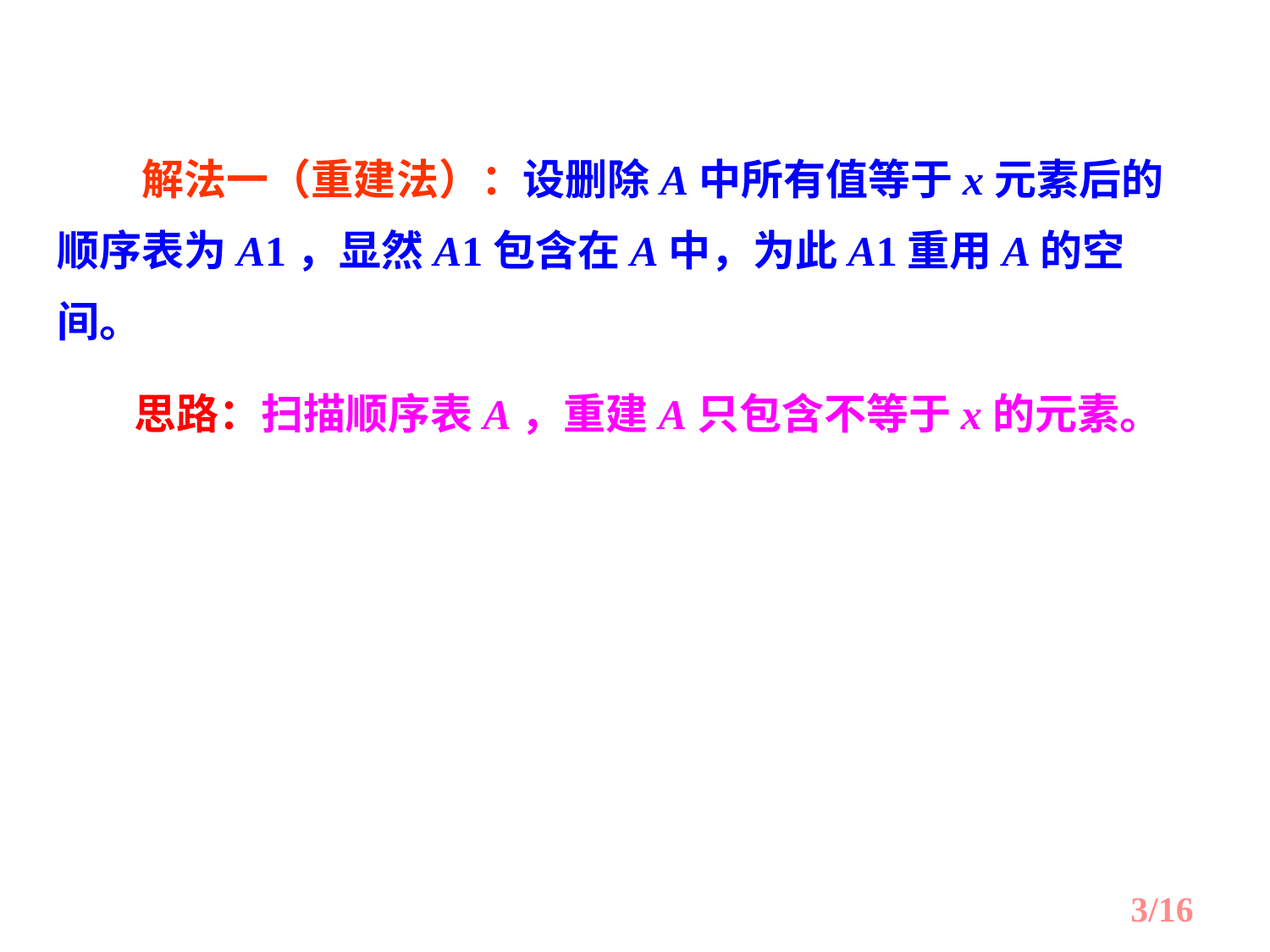

解法一（重建法）：设删除A中所有值等于x元素后的顺序表为A1，显然A1包含在A中，为此A1重用A的空间。
       思路：扫描顺序表A，重建A只包含不等于x的元素。
3/16